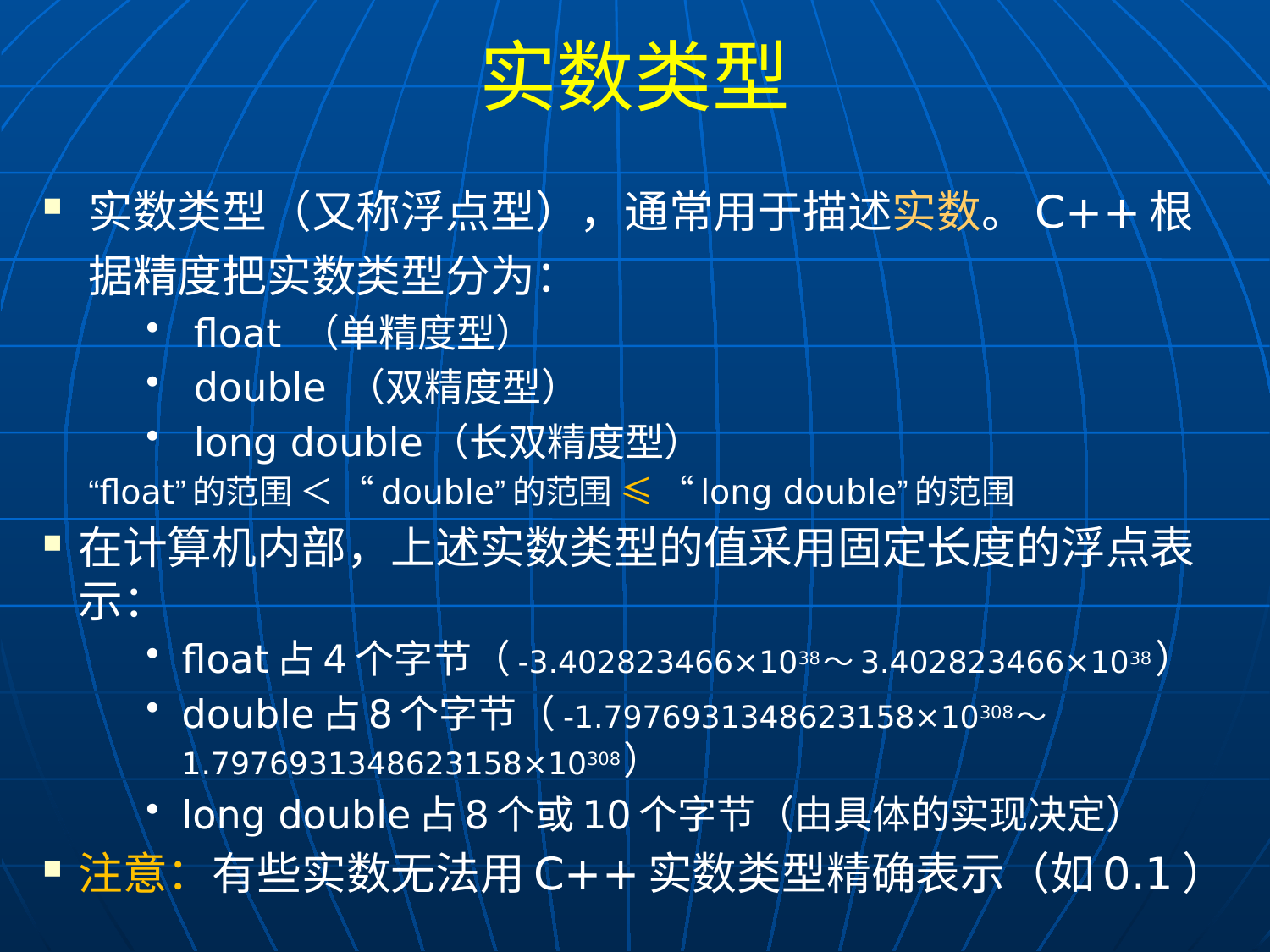

# 实数类型
实数类型（又称浮点型），通常用于描述实数。C++根据精度把实数类型分为：
 float （单精度型）
 double （双精度型）
 long double（长双精度型）
	“float”的范围 ＜ “double”的范围 ≤ “long double”的范围
在计算机内部，上述实数类型的值采用固定长度的浮点表示：
float占4个字节（-3.402823466×1038～3.402823466×1038）
double占8个字节（-1.7976931348623158×10308～1.7976931348623158×10308）
long double占8个或10个字节（由具体的实现决定）
注意：有些实数无法用C++实数类型精确表示（如0.1）